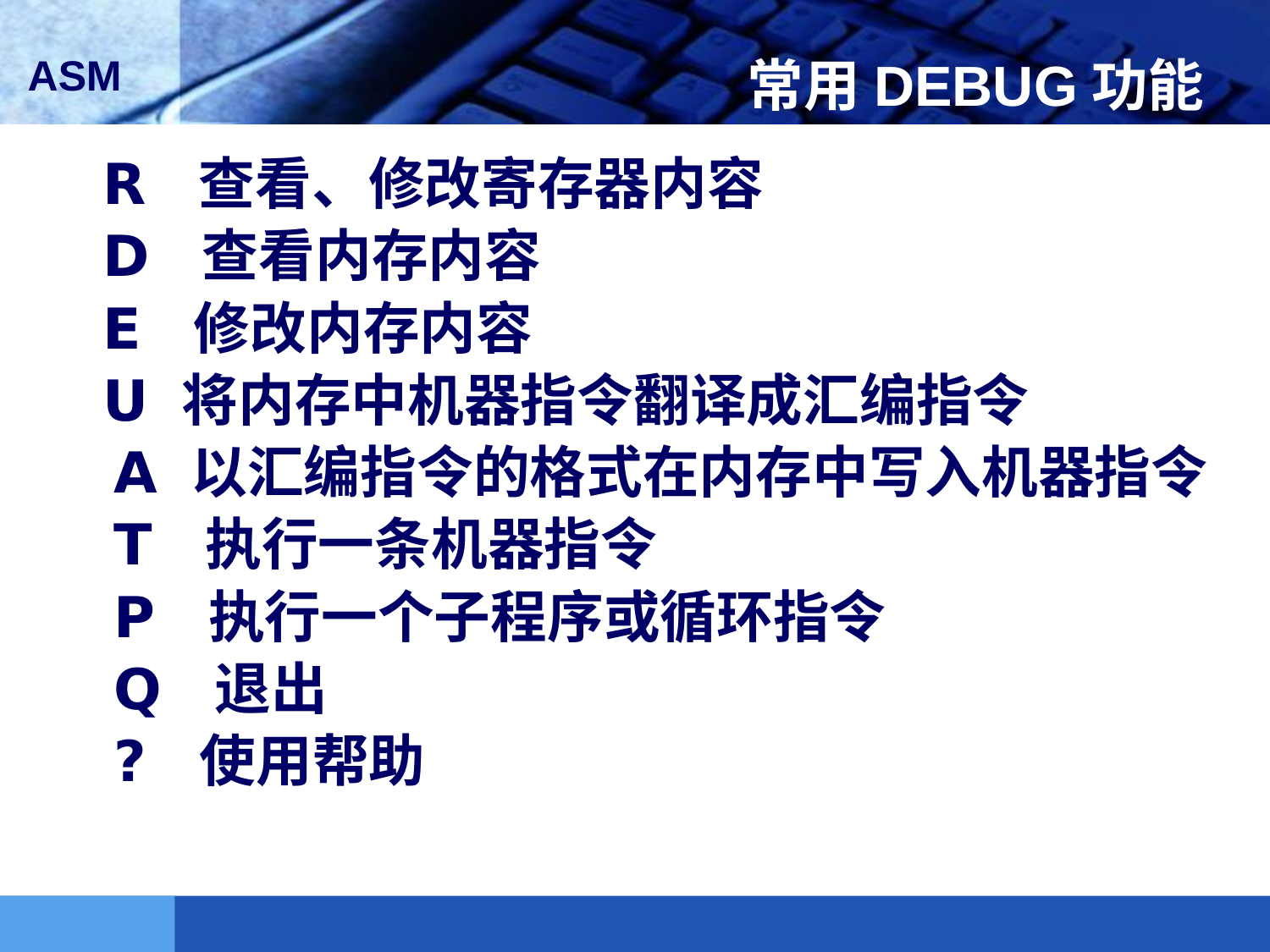

# 常用DEBUG功能
	R  查看、修改寄存器内容
	D  查看内存内容
 	E  修改内存内容
	U 将内存中机器指令翻译成汇编指令
   A 以汇编指令的格式在内存中写入机器指令
   T  执行一条机器指令
   P  执行一个子程序或循环指令
   Q  退出
   ?  使用帮助